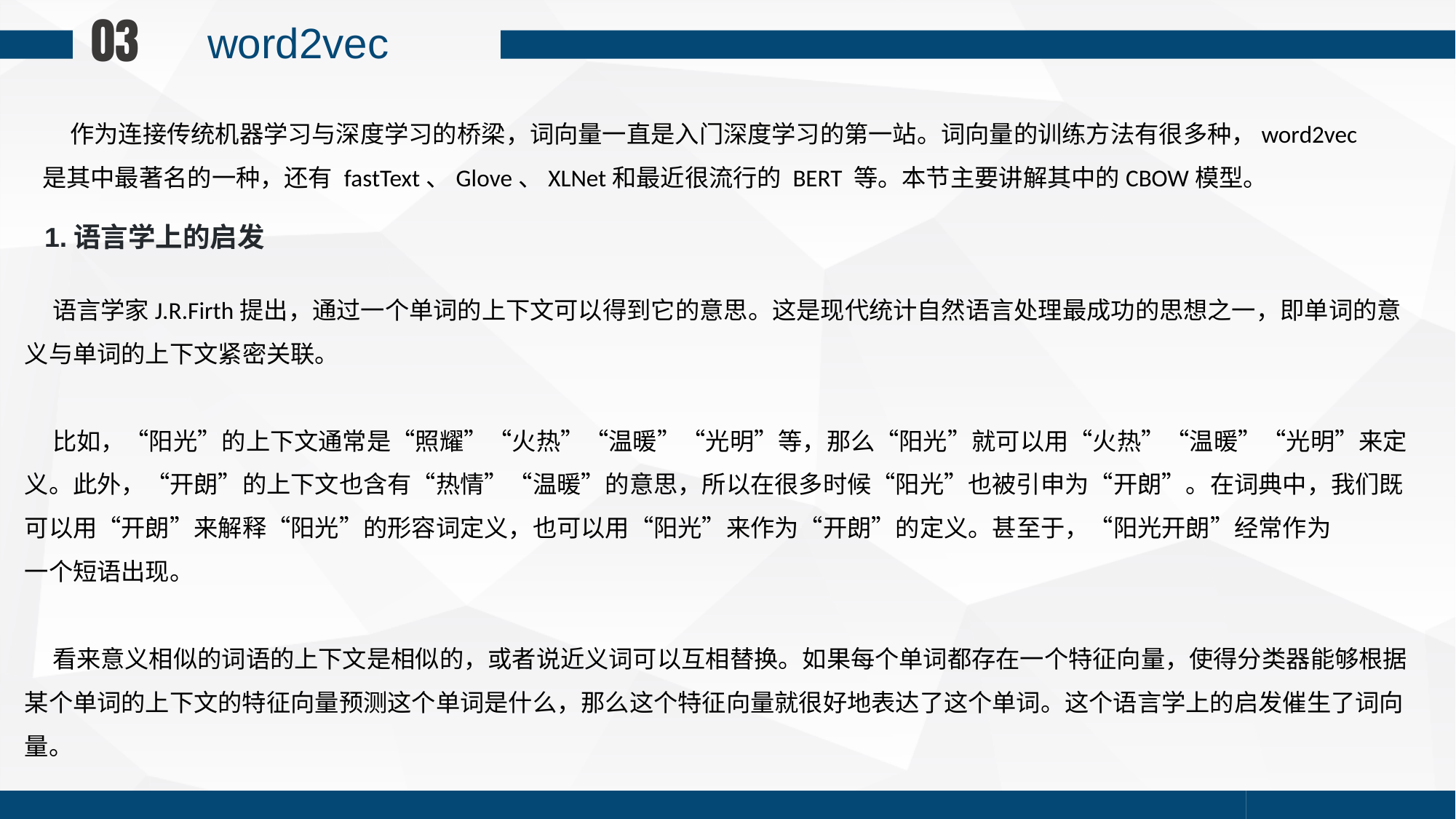

03
 word2vec

    作为连接传统机器学习与深度学习的桥梁，词向量一直是入门深度学习的第一站。词向量的训练方法有很多种，word2vec 是其中最著名的一种，还有 fastText、Glove、XLNet和最近很流行的 BERT 等。本节主要讲解其中的CBOW模型。

1.语言学上的启发
    语言学家J.R.Firth提出，通过一个单词的上下文可以得到它的意思。这是现代统计自然语言处理最成功的思想之一，即单词的意义与单词的上下文紧密关联。

    比如，“阳光”的上下文通常是“照耀”“火热”“温暖”“光明”等，那么“阳光”就可以用“火热”“温暖”“光明”来定义。此外，“开朗”的上下文也含有“热情”“温暖”的意思，所以在很多时候“阳光”也被引申为“开朗”。在词典中，我们既可以用“开朗”来解释“阳光”的形容词定义，也可以用“阳光”来作为“开朗”的定义。甚至于，“阳光开朗”经常作为
一个短语出现。

    看来意义相似的词语的上下文是相似的，或者说近义词可以互相替换。如果每个单词都存在一个特征向量，使得分类器能够根据某个单词的上下文的特征向量预测这个单词是什么，那么这个特征向量就很好地表达了这个单词。这个语言学上的启发催生了词向量。